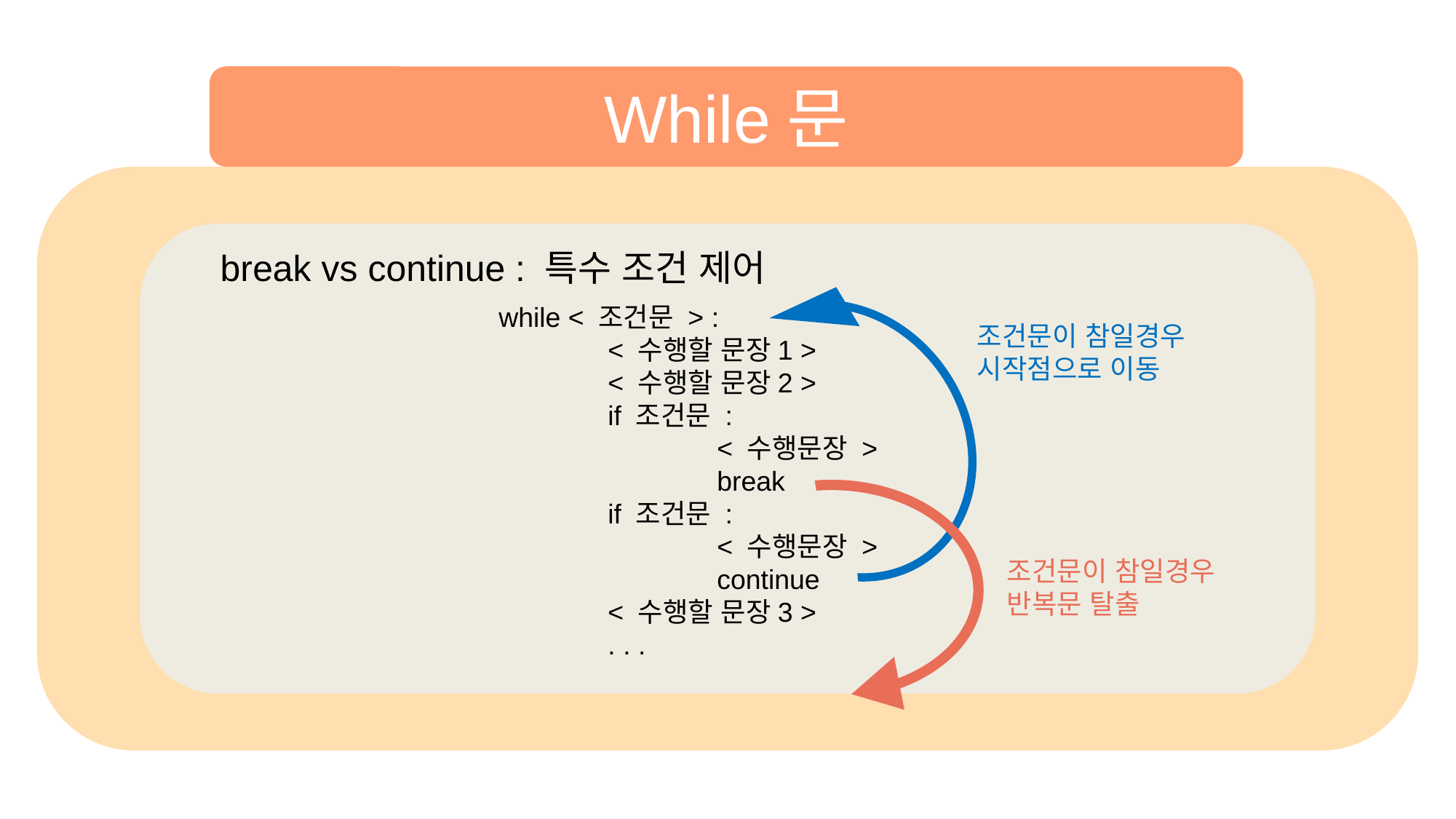

While문

break vs continue : 특수 조건 제어
while < 조건문 > :
	< 수행할 문장1 >
	< 수행할 문장2 >
	if 조건문 :
		< 수행문장 >
		break
	if 조건문 :
		< 수행문장 >
		continue
	< 수행할 문장3 >
	. . .

조건문이 참일경우
시작점으로 이동

조건문이 참일경우
반복문 탈출